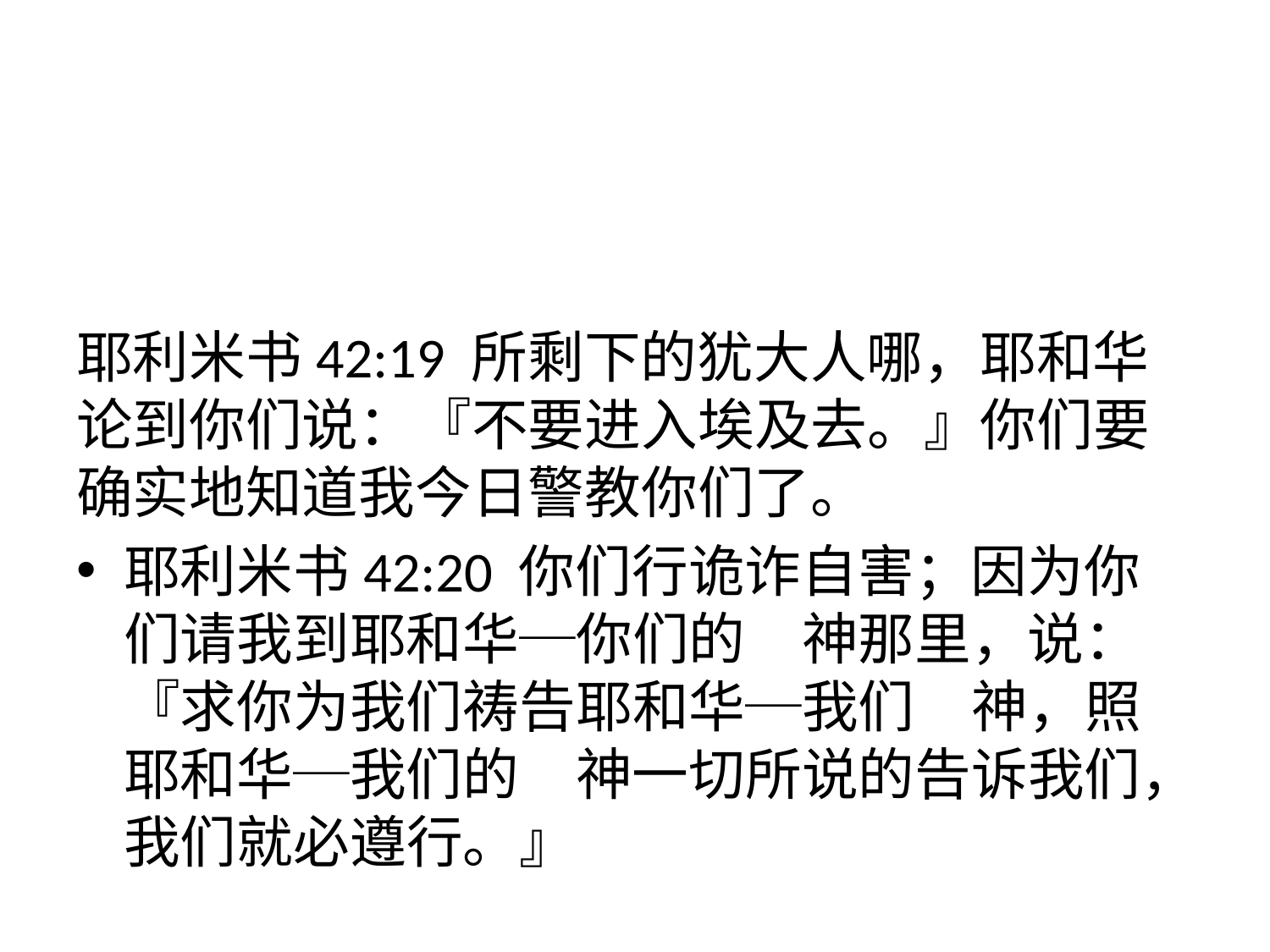

#

耶利米书42:19 所剩下的犹大人哪，耶和华论到你们说：『不要进入埃及去。』你们要确实地知道我今日警教你们了。
耶利米书42:20 你们行诡诈自害；因为你们请我到耶和华─你们的　神那里，说：『求你为我们祷告耶和华─我们　神，照耶和华─我们的　神一切所说的告诉我们，我们就必遵行。』